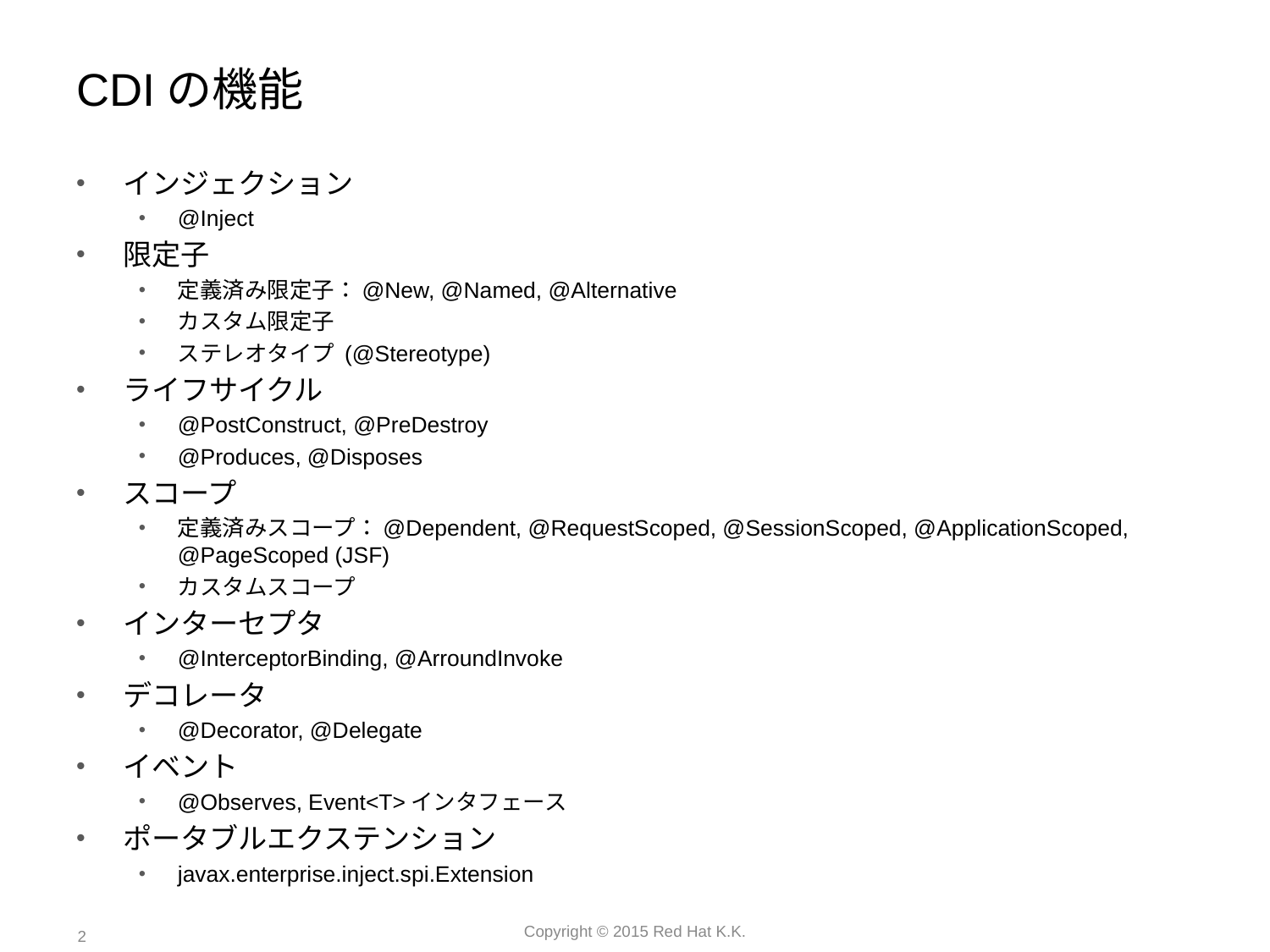

# CDIの機能
インジェクション
@Inject
限定子
定義済み限定子：@New, @Named, @Alternative
カスタム限定子
ステレオタイプ (@Stereotype)
ライフサイクル
@PostConstruct, @PreDestroy
@Produces, @Disposes
スコープ
定義済みスコープ：@Dependent, @RequestScoped, @SessionScoped, @ApplicationScoped, @PageScoped (JSF)
カスタムスコープ
インターセプタ
@InterceptorBinding, @ArroundInvoke
デコレータ
@Decorator, @Delegate
イベント
@Observes, Event<T>インタフェース
ポータブルエクステンション
javax.enterprise.inject.spi.Extension
2
Copyright © 2015 Red Hat K.K.